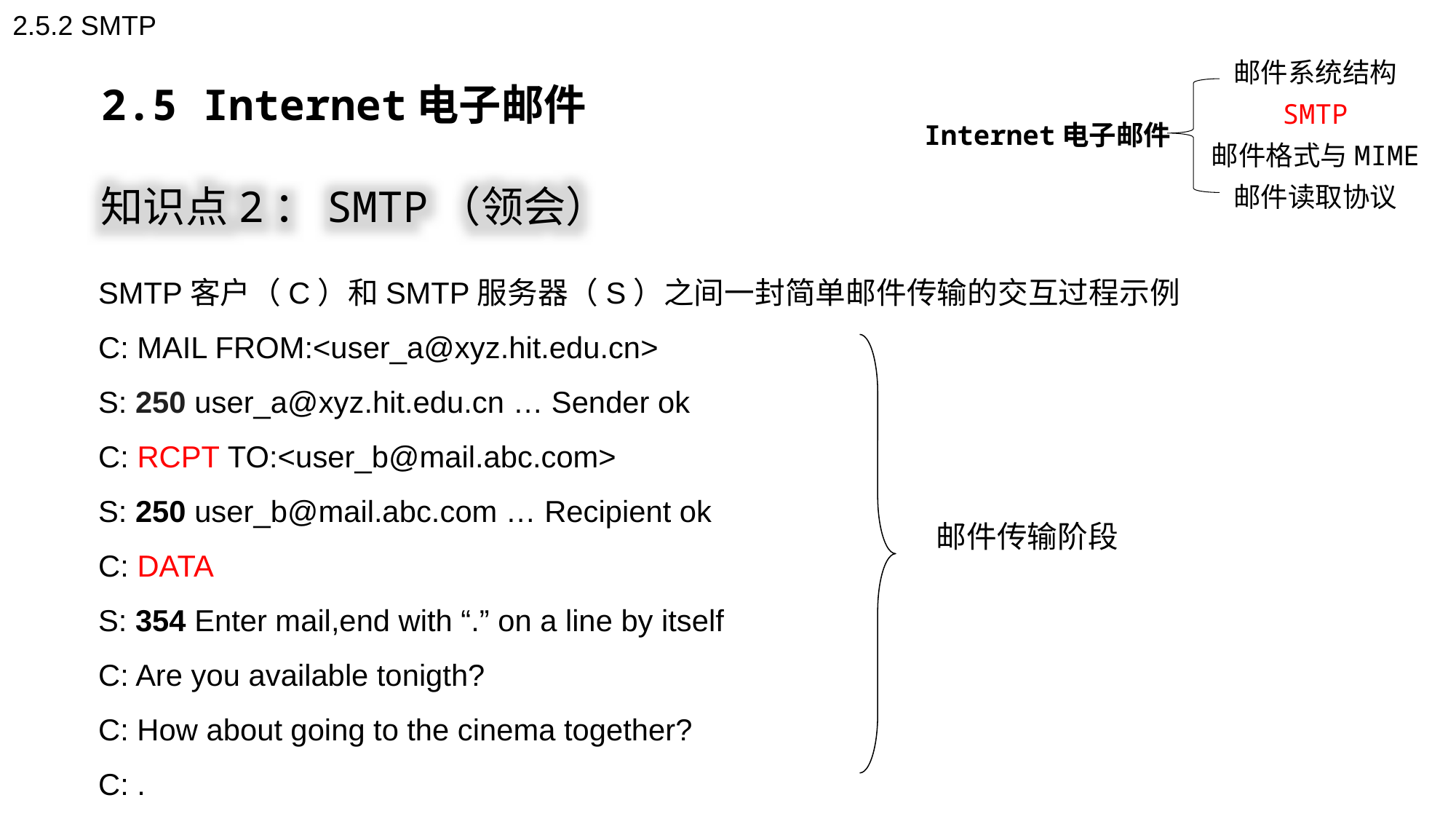

2.5.2 SMTP
邮件系统结构

SMTP
Internet电子邮件
邮件格式与MIME
邮件读取协议
2.5 Internet电子邮件
知识点2：SMTP（领会）
SMTP客户（C）和SMTP服务器（S）之间一封简单邮件传输的交互过程示例
C: MAIL FROM:<user_a@xyz.hit.edu.cn>
S: 250 user_a@xyz.hit.edu.cn … Sender ok
C: RCPT TO:<user_b@mail.abc.com>
S: 250 user_b@mail.abc.com … Recipient ok
C: DATA
S: 354 Enter mail,end with “.” on a line by itself
C: Are you available tonigth?
C: How about going to the cinema together?
C: .

邮件传输阶段